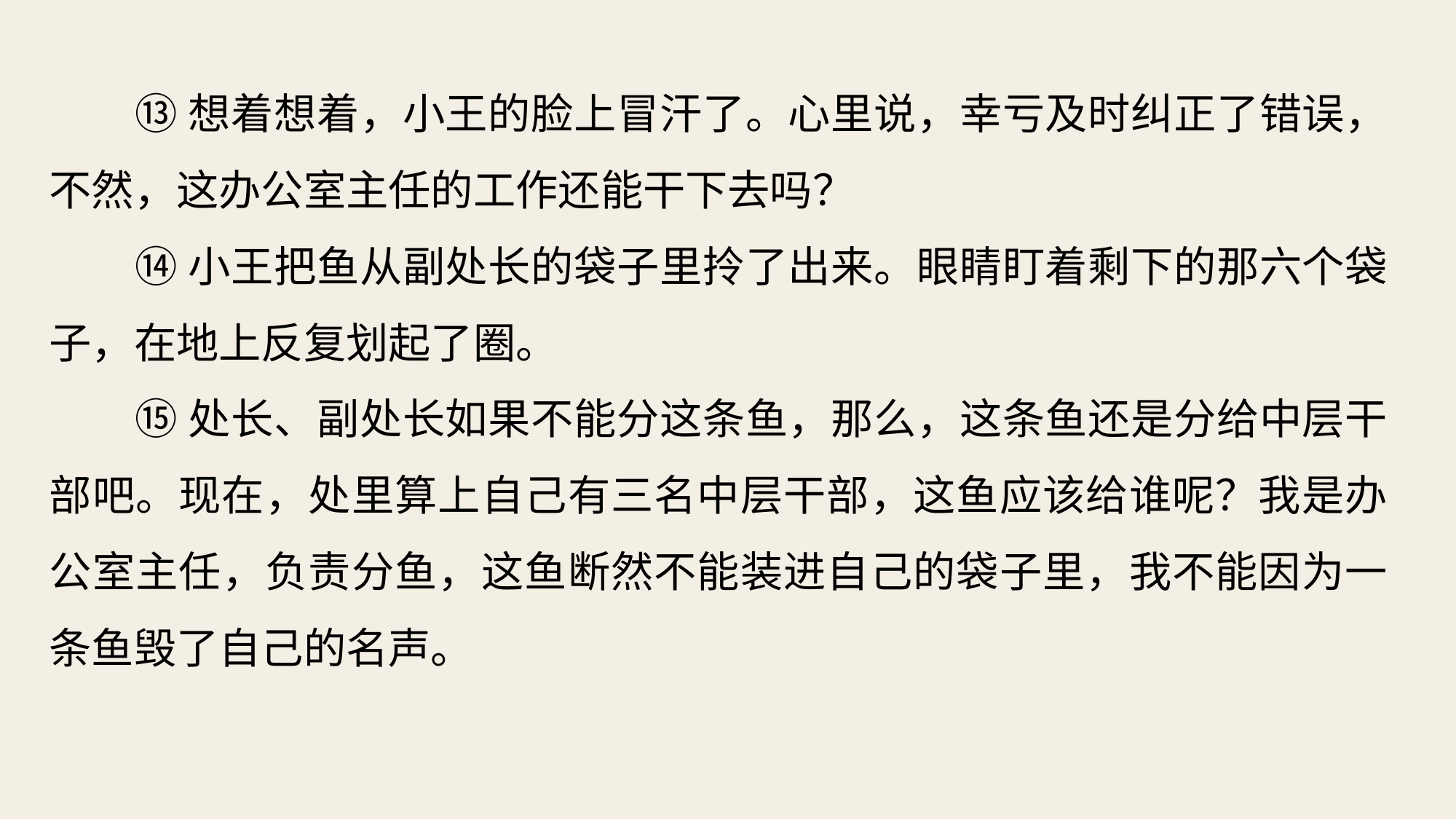

⑬想着想着，小王的脸上冒汗了。心里说，幸亏及时纠正了错误，不然，这办公室主任的工作还能干下去吗？
⑭小王把鱼从副处长的袋子里拎了出来。眼睛盯着剩下的那六个袋子，在地上反复划起了圈。
⑮处长、副处长如果不能分这条鱼，那么，这条鱼还是分给中层干部吧。现在，处里算上自己有三名中层干部，这鱼应该给谁呢？我是办公室主任，负责分鱼，这鱼断然不能装进自己的袋子里，我不能因为一条鱼毁了自己的名声。